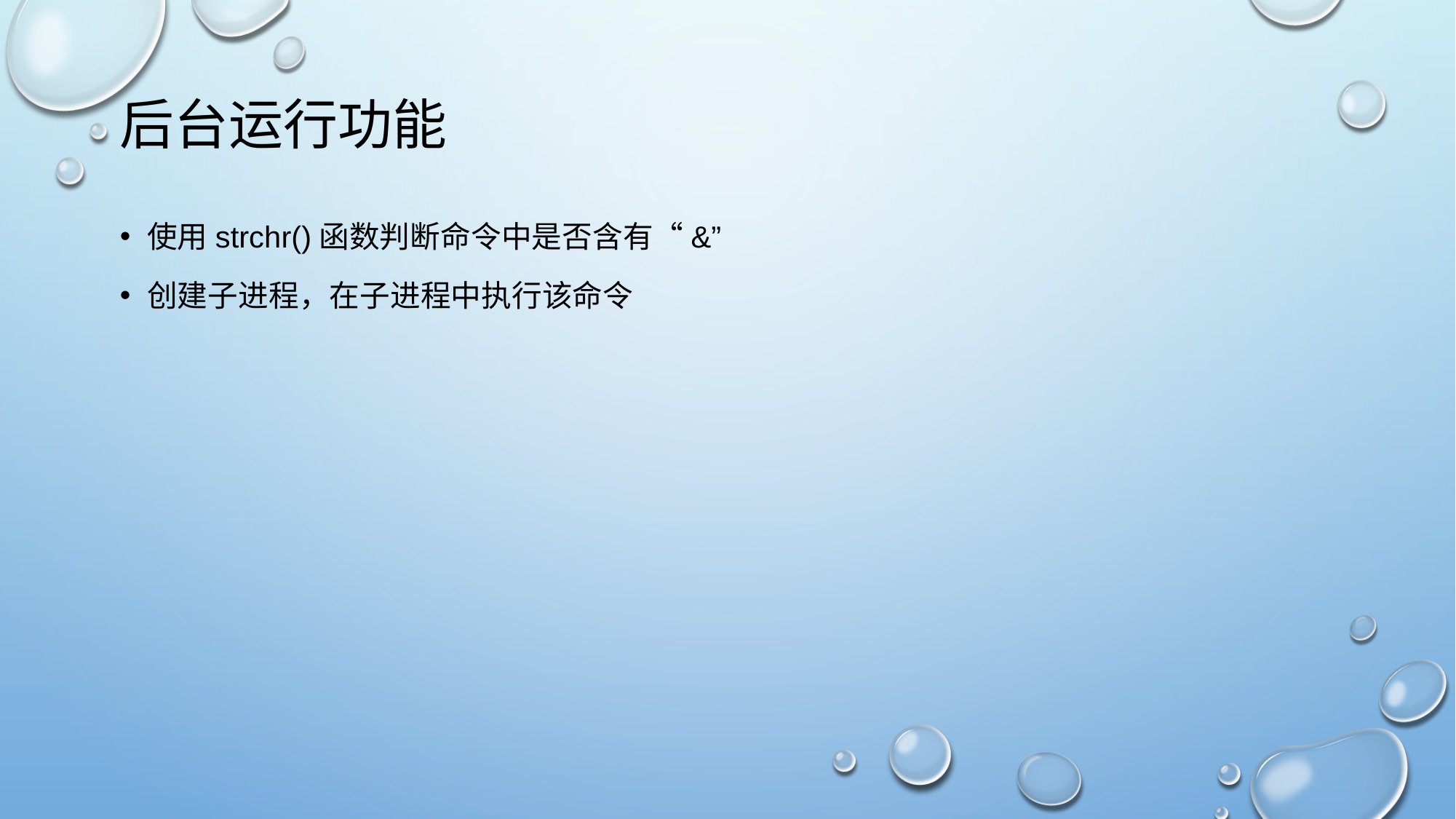

# 后台运行功能
使用strchr()函数判断命令中是否含有“&”
创建子进程，在子进程中执行该命令